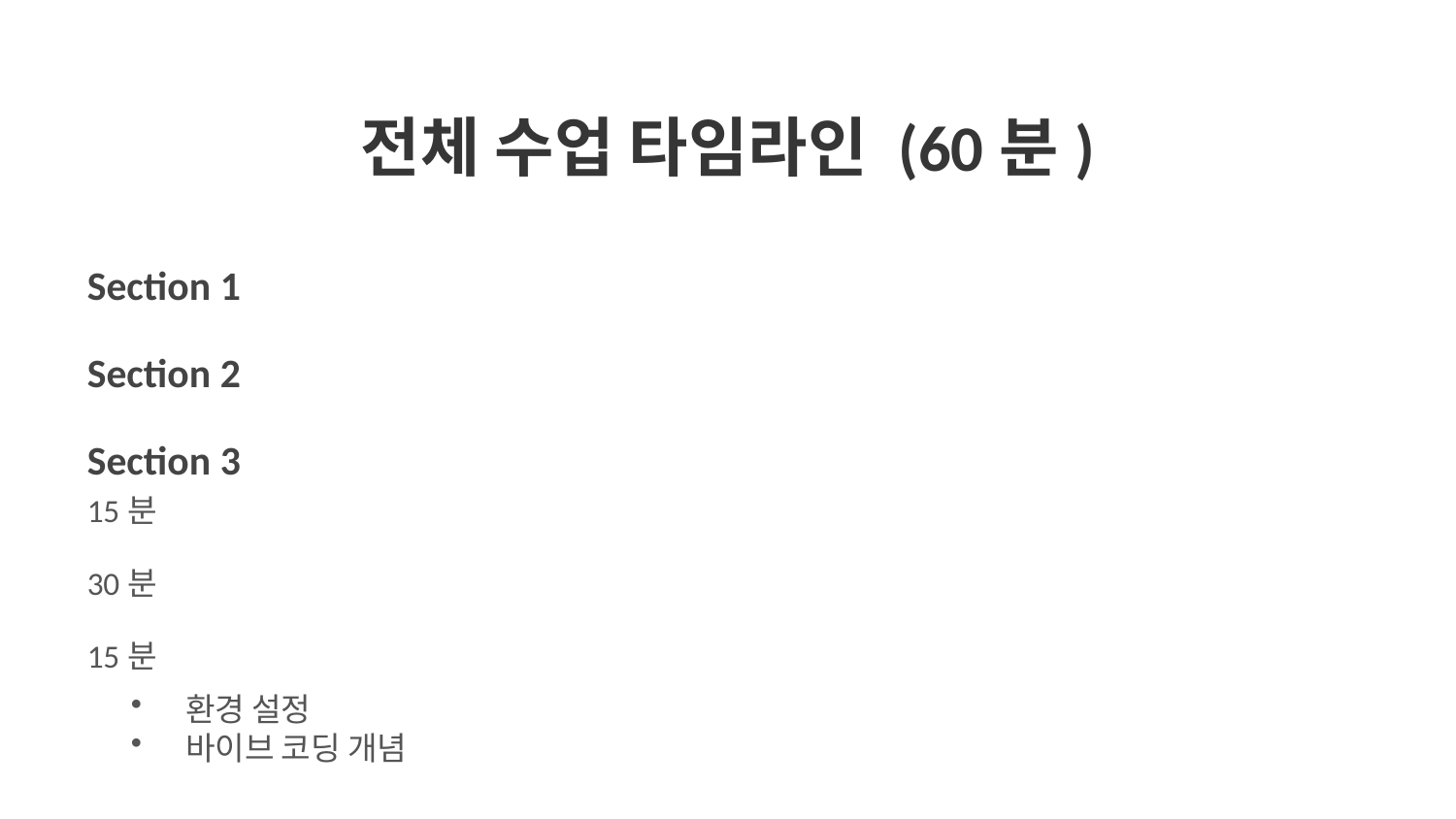

전체 수업 타임라인 (60분)
Section 1
Section 2
Section 3
15분
30분
15분
환경 설정
바이브 코딩 개념